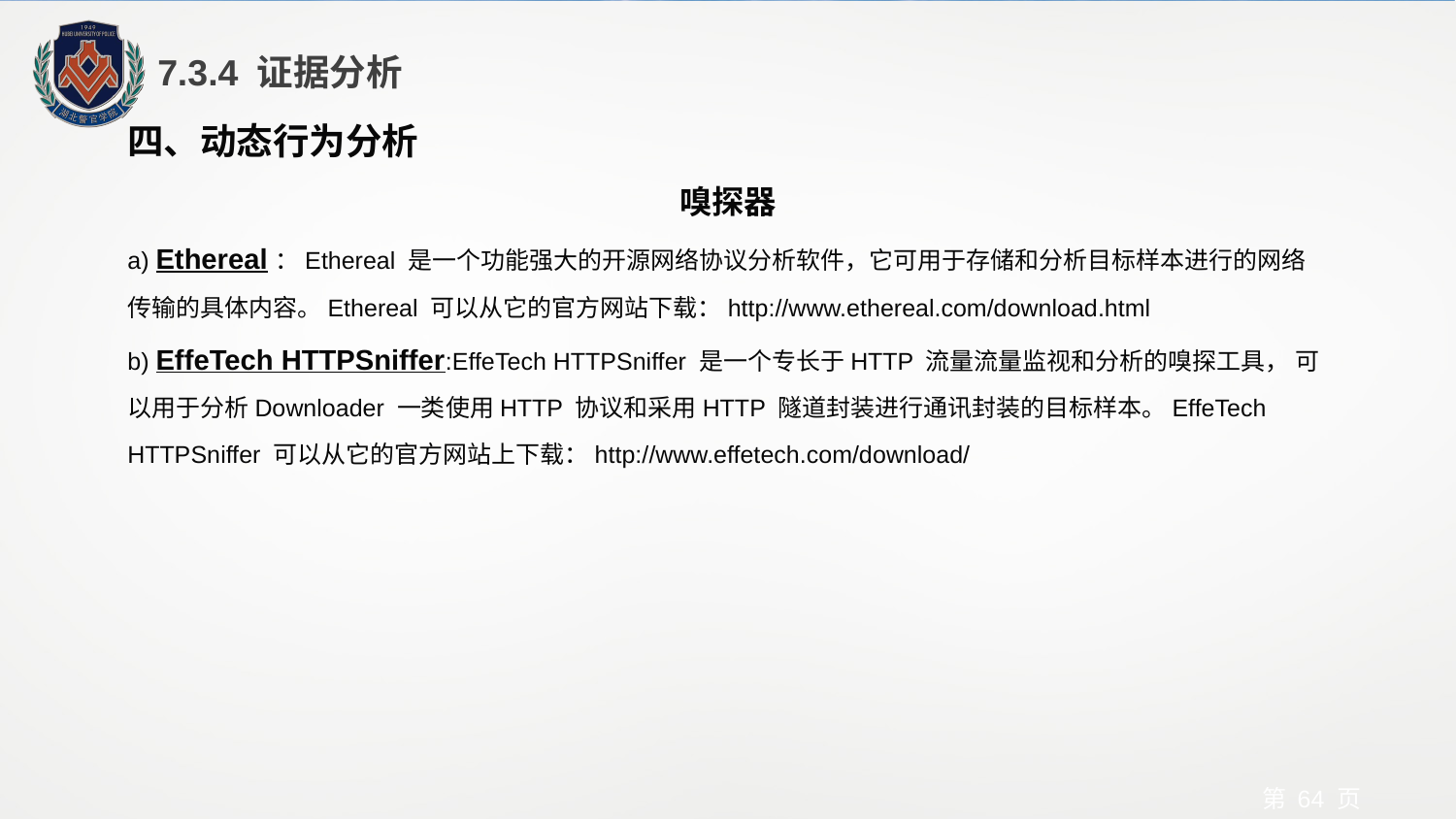

7.3.4 证据分析
四、动态行为分析
嗅探器
a) Ethereal：Ethereal 是一个功能强大的开源网络协议分析软件，它可用于存储和分析目标样本进行的网络传输的具体内容。Ethereal 可以从它的官方网站下载：http://www.ethereal.com/download.html
b) EffeTech HTTPSniffer:EffeTech HTTPSniffer 是一个专长于HTTP 流量流量监视和分析的嗅探工具， 可以用于分析Downloader 一类使用HTTP 协议和采用HTTP 隧道封装进行通讯封装的目标样本。EffeTech HTTPSniffer 可以从它的官方网站上下载：http://www.effetech.com/download/